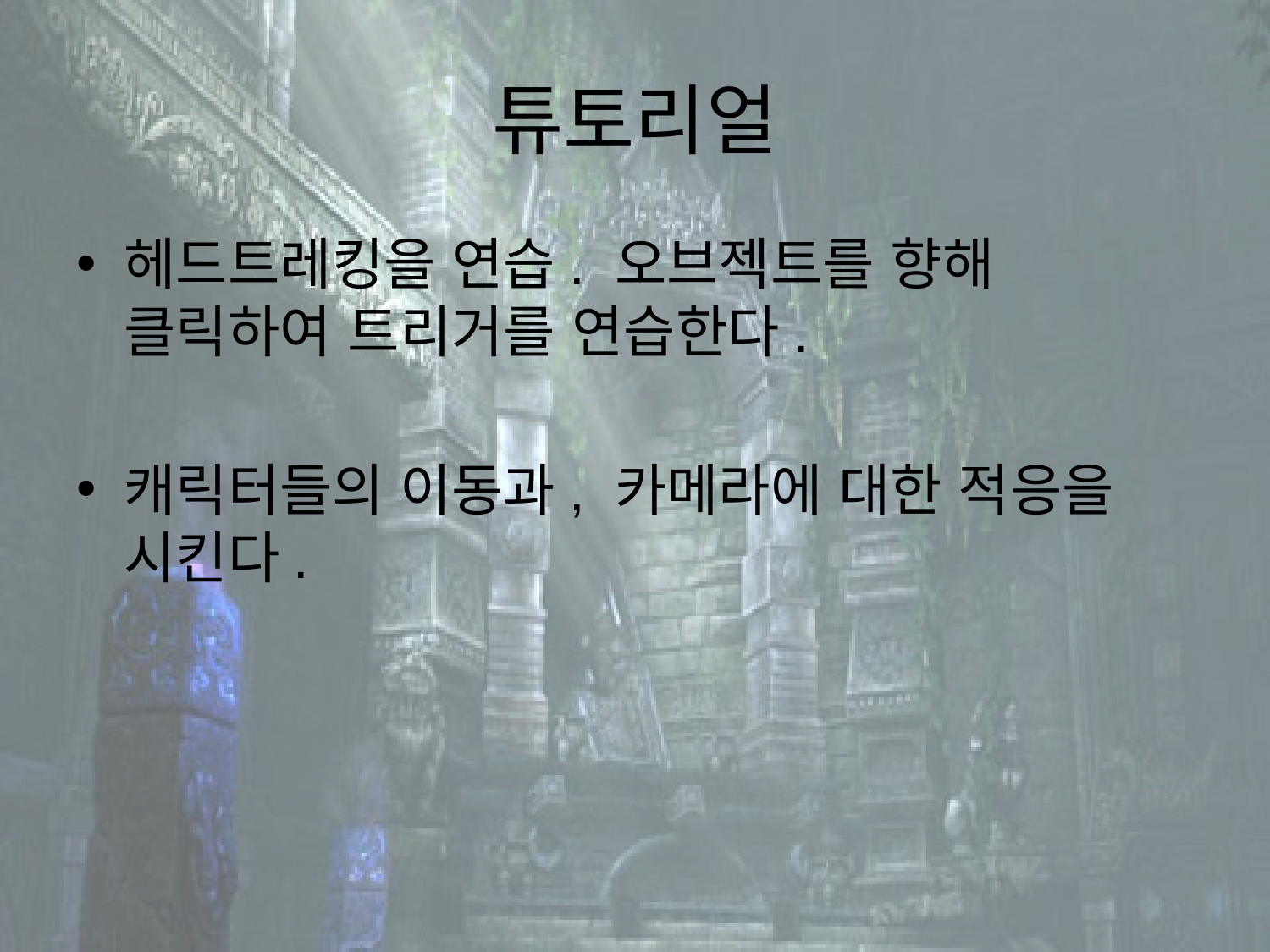

# 튜토리얼
헤드트레킹을 연습. 오브젝트를 향해 클릭하여 트리거를 연습한다.

캐릭터들의 이동과, 카메라에 대한 적응을 시킨다.